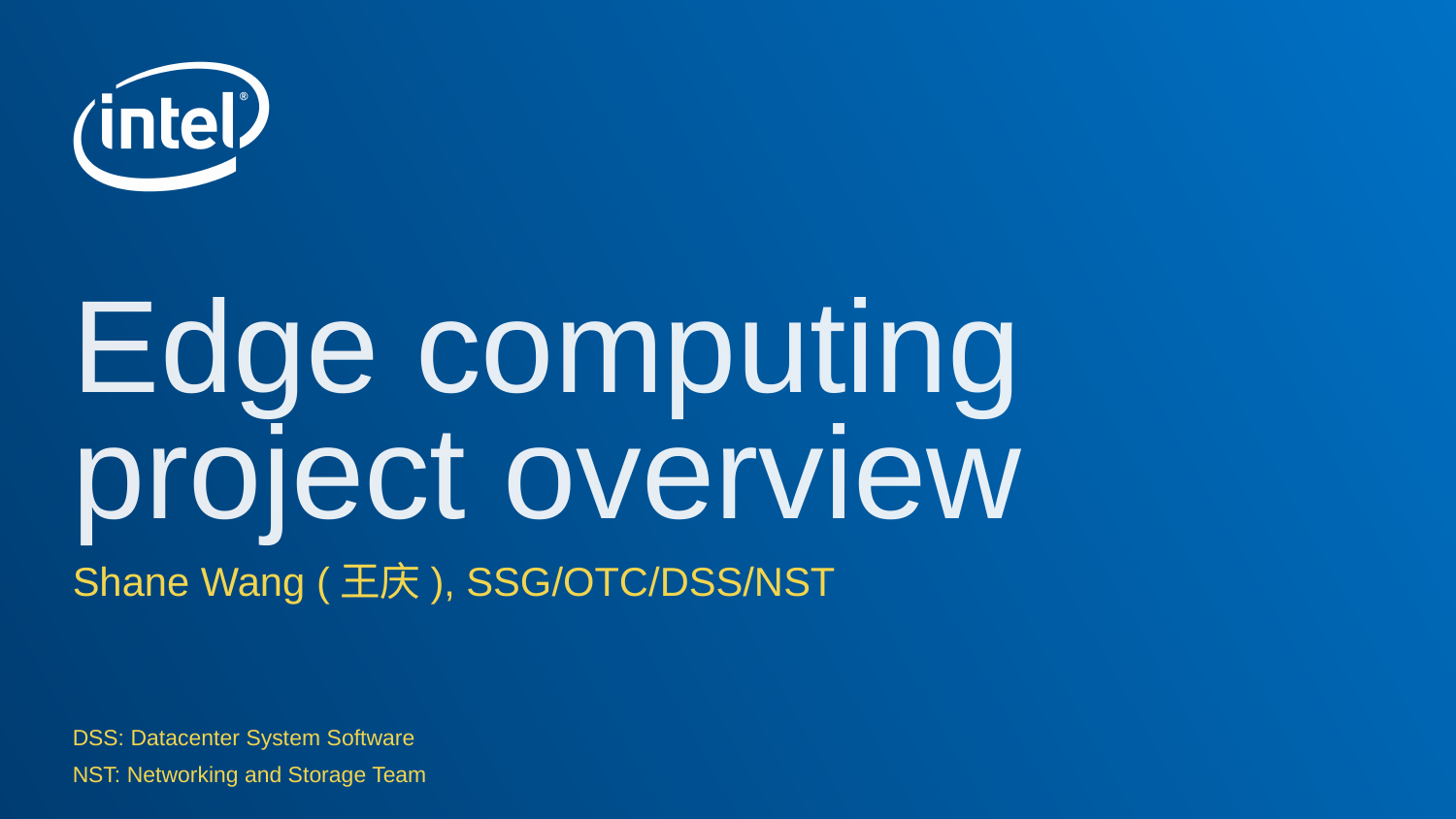

# Edge computing project overview
Shane Wang (王庆), SSG/OTC/DSS/NST

DSS: Datacenter System Software
NST: Networking and Storage Team